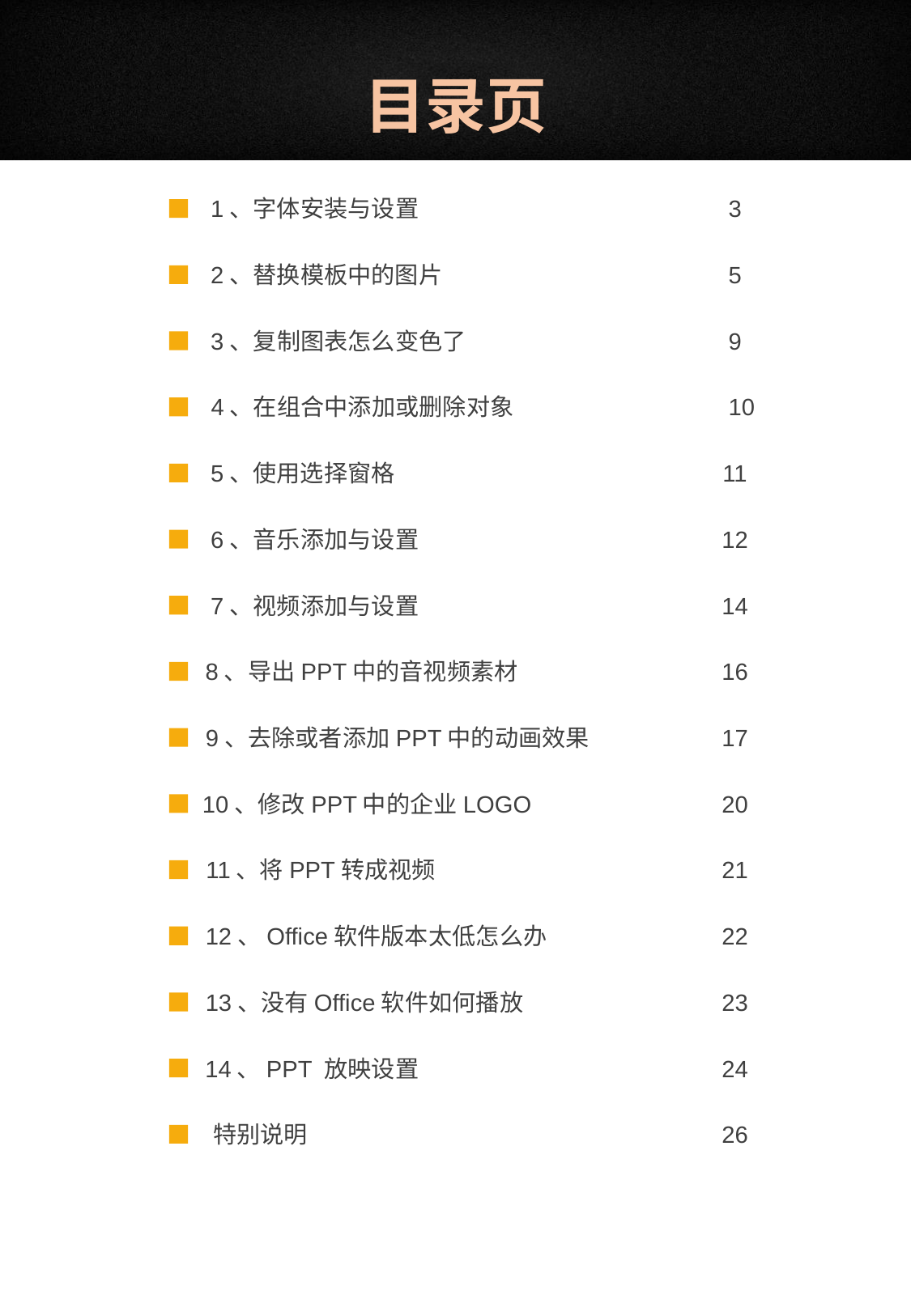

# 目录页
1、字体安装与设置
3

2、替换模板中的图片
5

3、复制图表怎么变色了
9

4、在组合中添加或删除对象
10

5、使用选择窗格
11

6、音乐添加与设置
12

7、视频添加与设置
14

8、导出PPT中的音视频素材
16

9、去除或者添加PPT中的动画效果
17

10、修改PPT中的企业LOGO
20

11、将PPT转成视频
21

12、Office软件版本太低怎么办
22

13、没有Office软件如何播放
23

14、PPT 放映设置
24

特别说明
26